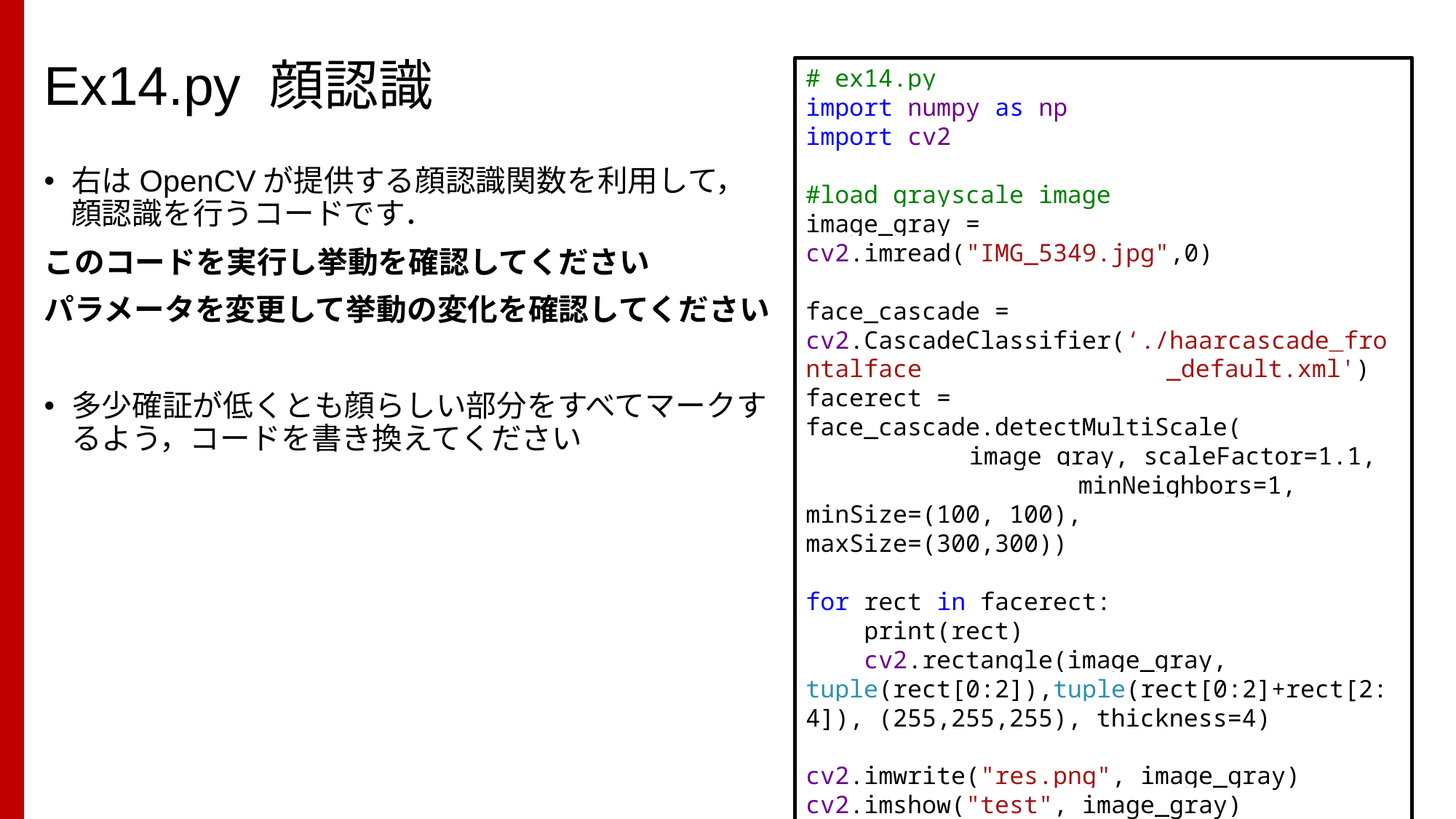

# Ex14.py 顔認識
# ex14.py
import numpy as np
import cv2

#load grayscale image
image_gray = cv2.imread("IMG_5349.jpg",0)

face_cascade = cv2.CascadeClassifier(‘./haarcascade_frontalface　　		     _default.xml')
facerect = face_cascade.detectMultiScale(
	　　image_gray, scaleFactor=1.1, 		　　minNeighbors=1, minSize=(100, 100), 	    maxSize=(300,300))

for rect in facerect:
    print(rect)
    cv2.rectangle(image_gray, tuple(rect[0:2]),tuple(rect[0:2]+rect[2:4]), (255,255,255), thickness=4)

cv2.imwrite("res.png", image_gray)
cv2.imshow("test", image_gray)
cv2.waitKey()
右はOpenCVが提供する顔認識関数を利用して，　顔認識を行うコードです．
このコードを実行し挙動を確認してください
パラメータを変更して挙動の変化を確認してください

多少確証が低くとも顔らしい部分をすべてマークするよう，コードを書き換えてください